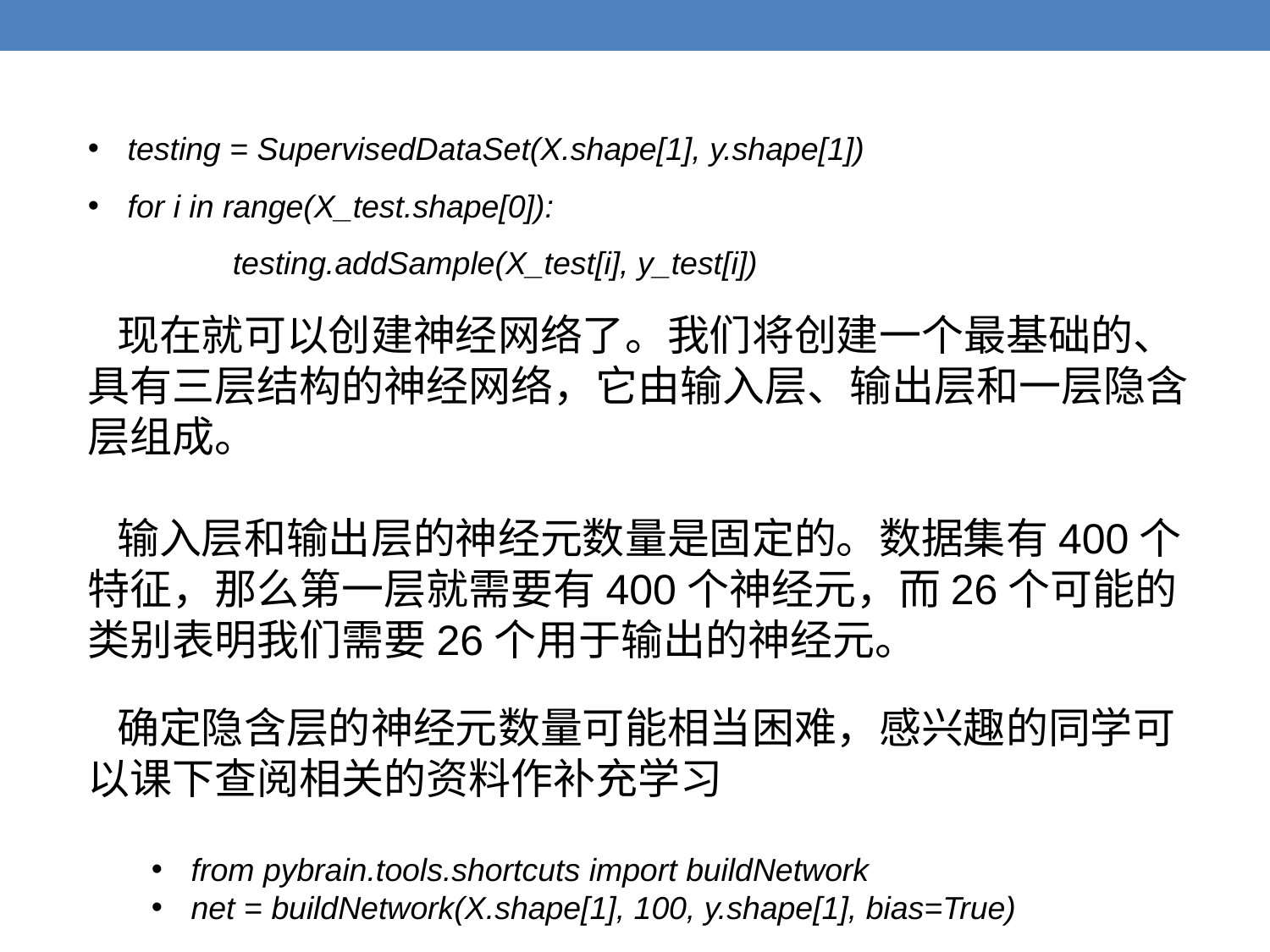

testing = SupervisedDataSet(X.shape[1], y.shape[1])
for i in range(X_test.shape[0]):
	  testing.addSample(X_test[i], y_test[i])
  现在就可以创建神经网络了。我们将创建一个最基础的、具有三层结构的神经网络，它由输入层、输出层和一层隐含层组成。

  输入层和输出层的神经元数量是固定的。数据集有400个特征，那么第一层就需要有400个神经元，而26个可能的类别表明我们需要26个用于输出的神经元。
  确定隐含层的神经元数量可能相当困难，感兴趣的同学可以课下查阅相关的资料作补充学习
from pybrain.tools.shortcuts import buildNetwork
net = buildNetwork(X.shape[1], 100, y.shape[1], bias=True)